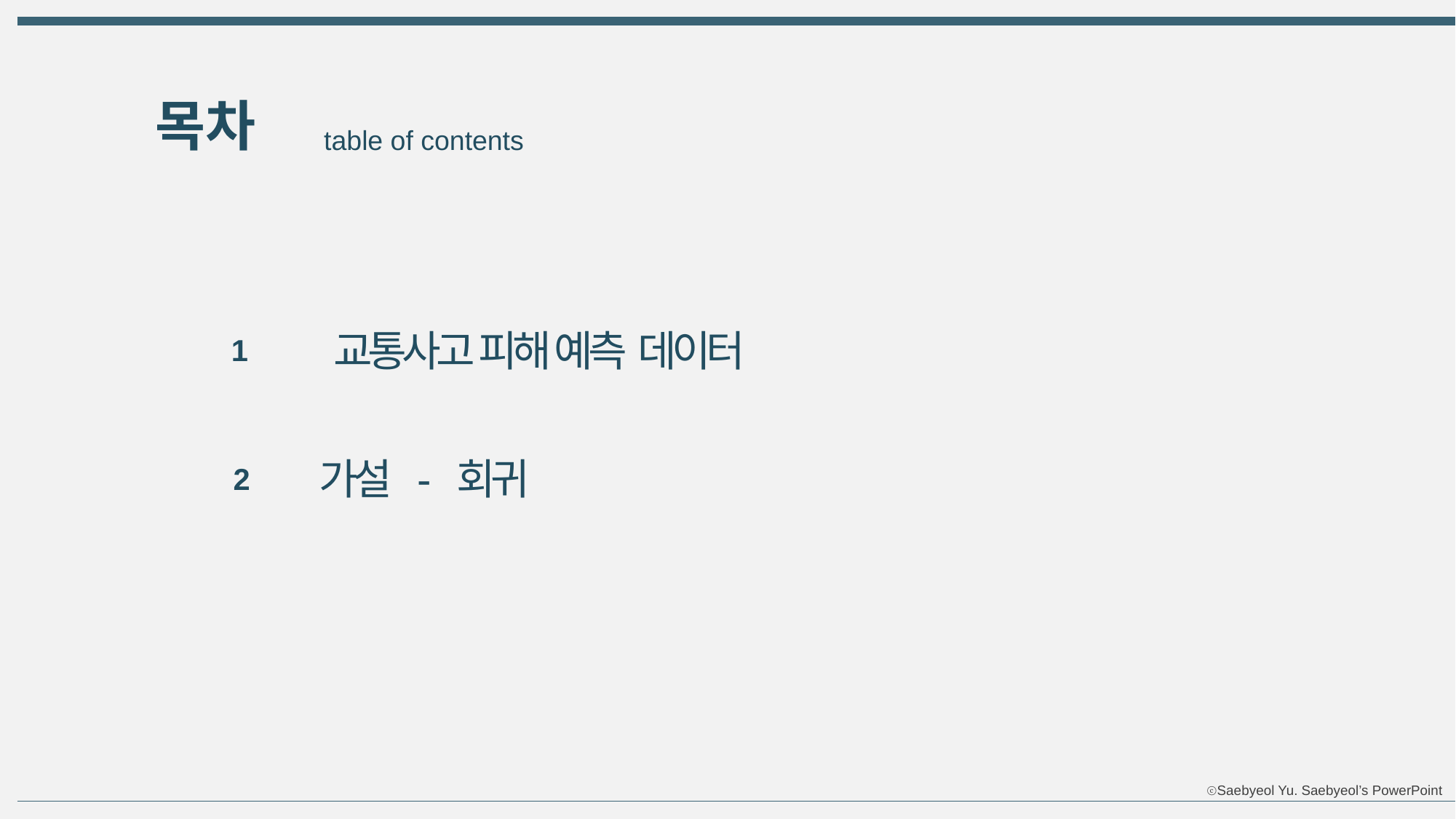

목차
table of contents
교통사고 피해 예측  데이터
1
가설  -  회귀
2